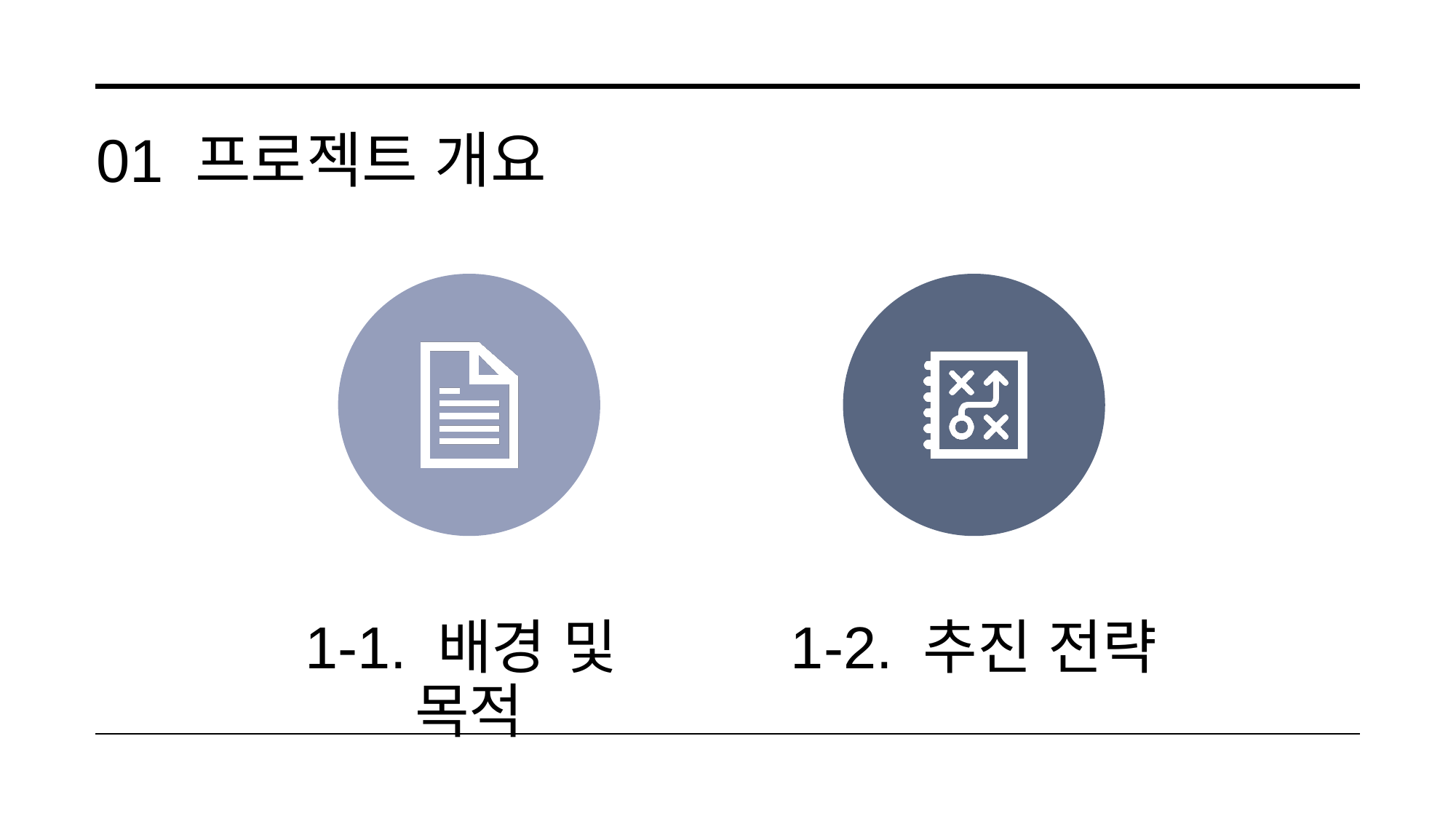

# 01 프로젝트 개요

1-1. 배경 및 목적

1-2. 추진 전략